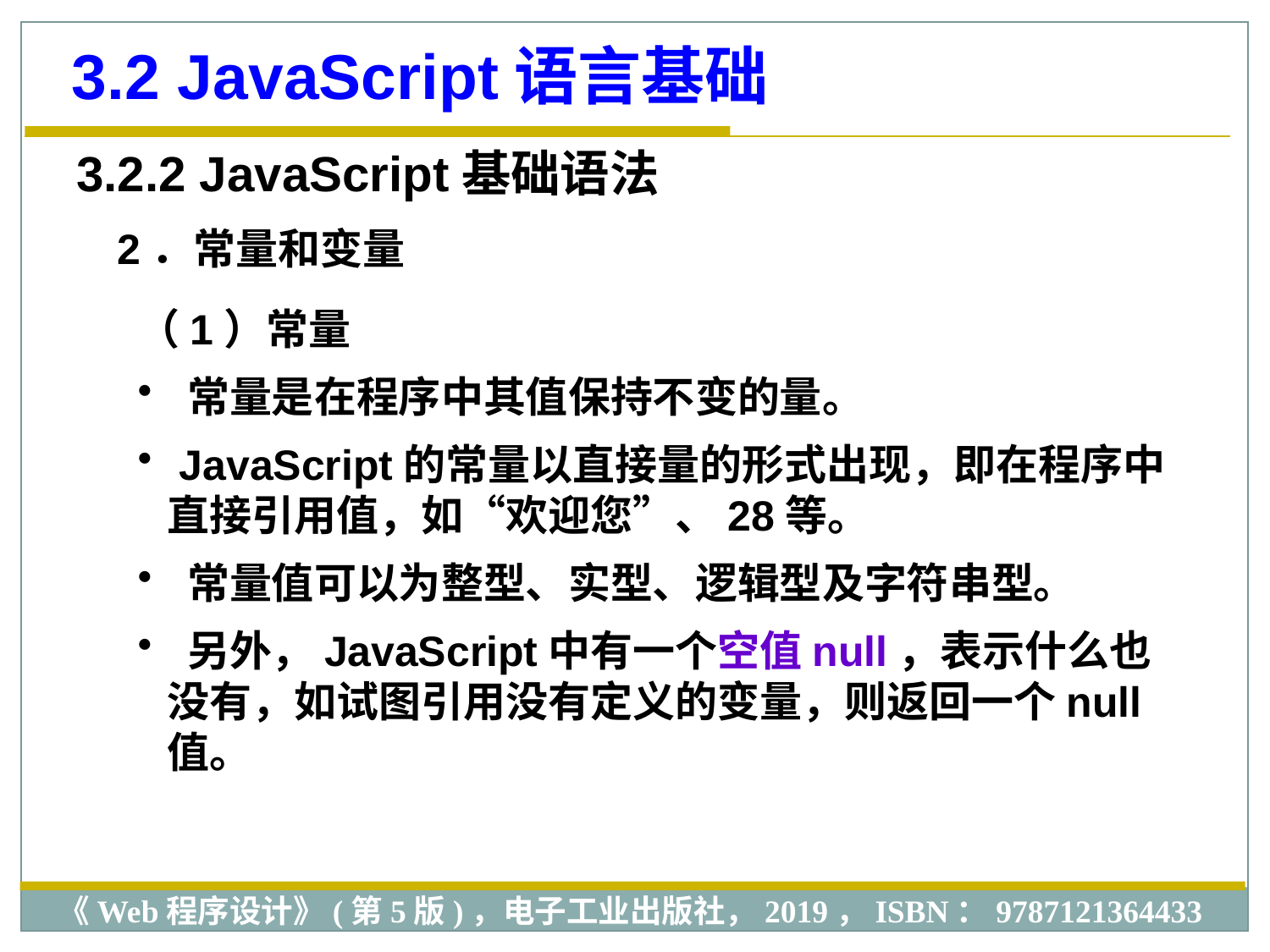

3.2 JavaScript语言基础
3.2.2 JavaScript基础语法
2．常量和变量
（1）常量
 常量是在程序中其值保持不变的量。
 JavaScript的常量以直接量的形式出现，即在程序中直接引用值，如“欢迎您”、28等。
 常量值可以为整型、实型、逻辑型及字符串型。
 另外，JavaScript中有一个空值null，表示什么也没有，如试图引用没有定义的变量，则返回一个null值。